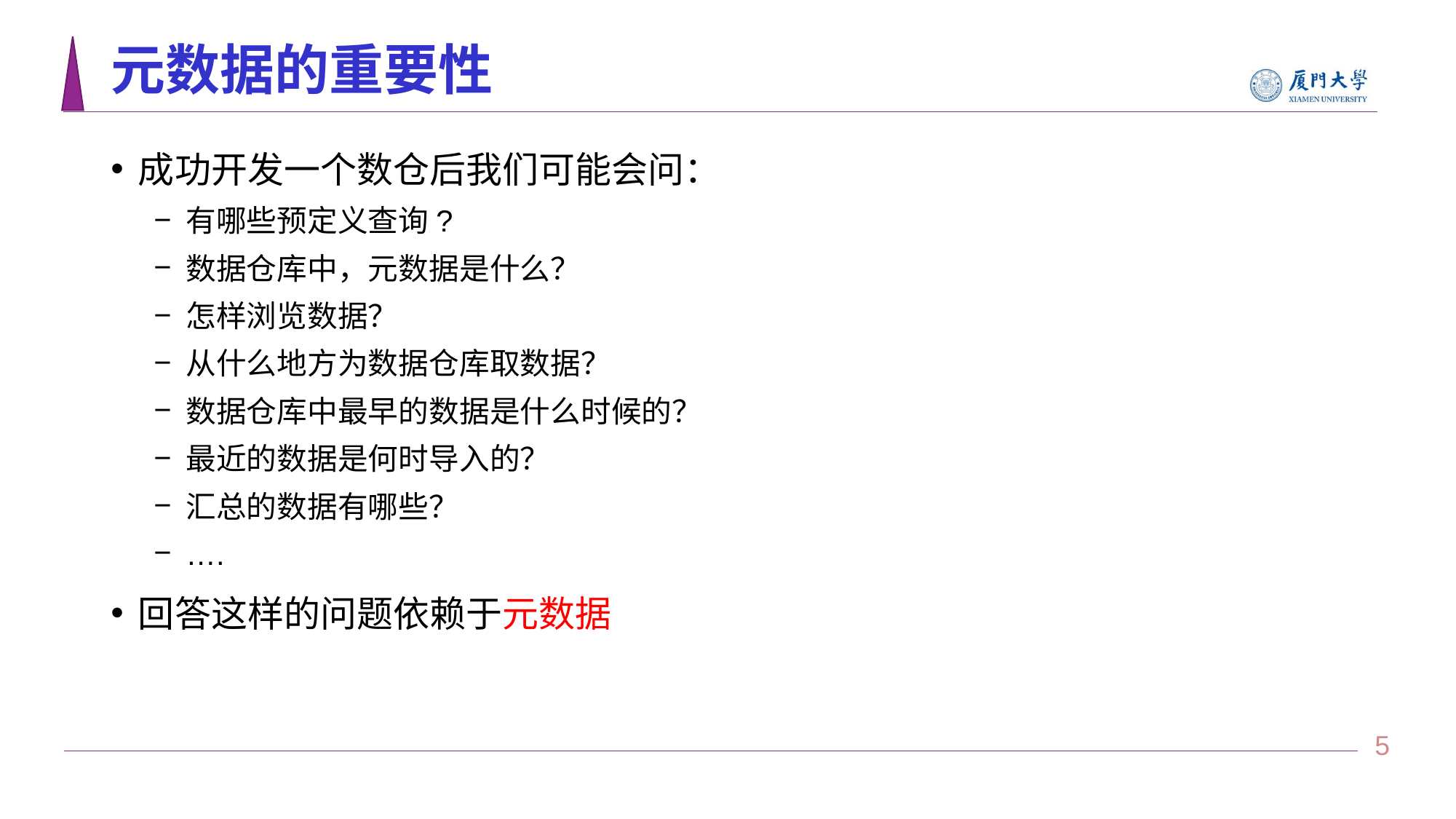

# 元数据的重要性
成功开发一个数仓后我们可能会问：
有哪些预定义查询?
数据仓库中，元数据是什么？
怎样浏览数据？
从什么地方为数据仓库取数据？
数据仓库中最早的数据是什么时候的？
最近的数据是何时导入的？
汇总的数据有哪些？
….
回答这样的问题依赖于元数据
5